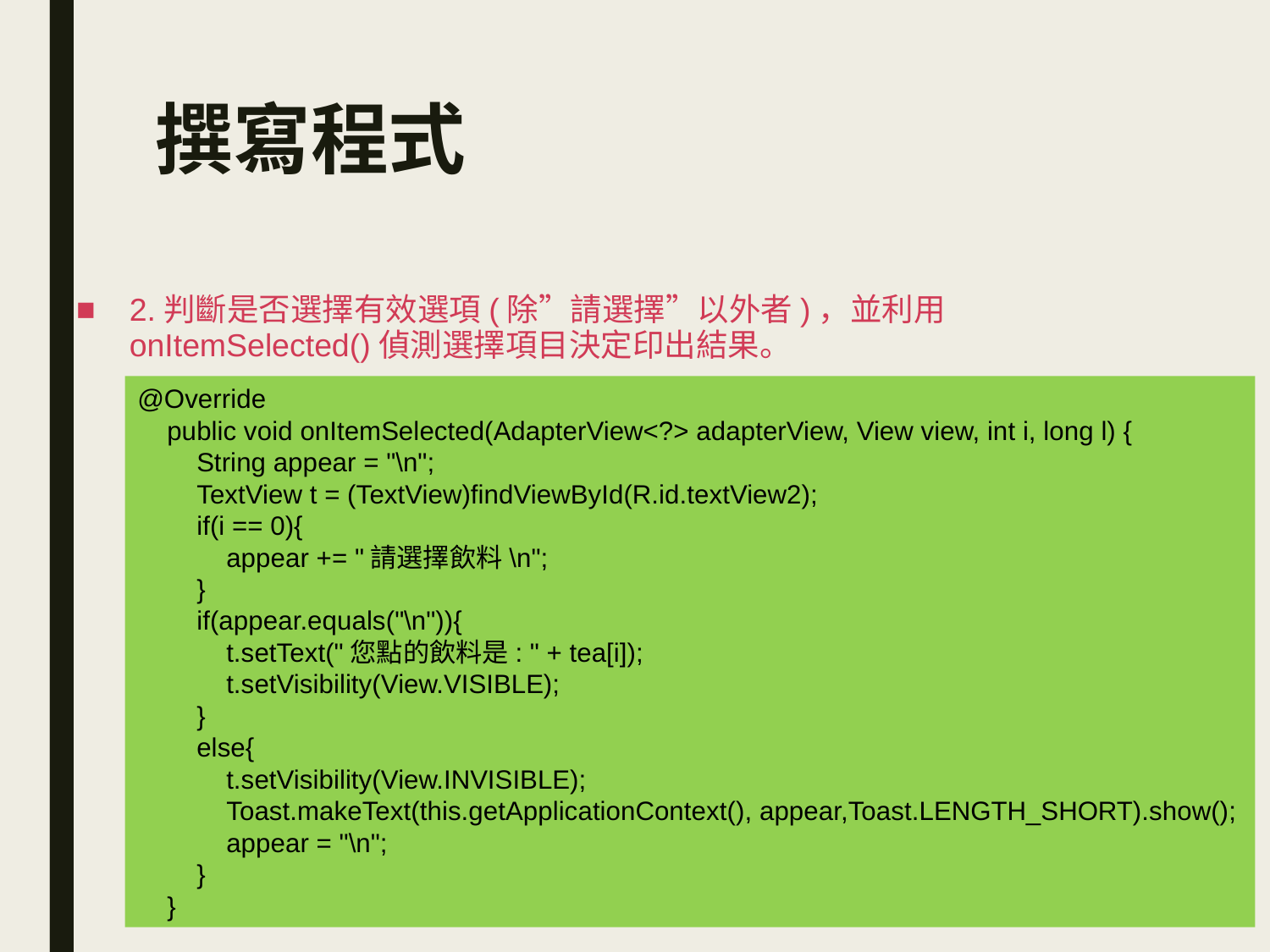

# 撰寫程式
2.判斷是否選擇有效選項(除”請選擇”以外者)，並利用onItemSelected()偵測選擇項目決定印出結果。

@Override
    public void onItemSelected(AdapterView<?> adapterView, View view, int i, long l) {
        String appear = "\n";
        TextView t = (TextView)findViewById(R.id.textView2);
        if(i == 0){
            appear += "請選擇飲料\n";
        }
        if(appear.equals("\n")){
            t.setText("您點的飲料是: " + tea[i]);
            t.setVisibility(View.VISIBLE);
        }
        else{
            t.setVisibility(View.INVISIBLE);
            Toast.makeText(this.getApplicationContext(), appear,Toast.LENGTH_SHORT).show();
            appear = "\n";
        }
    }